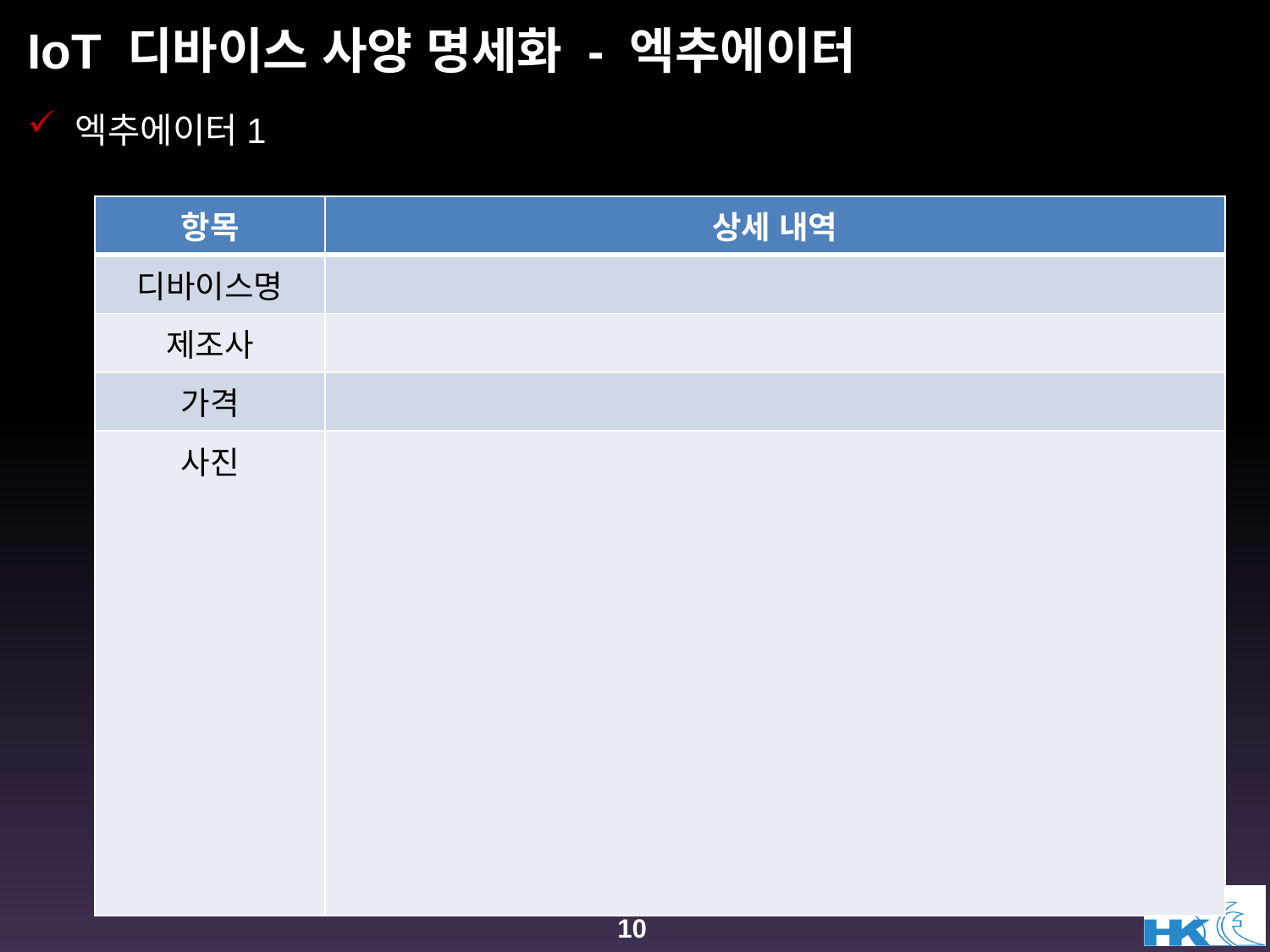

# IoT 디바이스 사양 명세화 - 엑추에이터
엑추에이터1
| 항목 | 상세 내역 |
| --- | --- |
| 디바이스명 |  |
| 제조사 |  |
| 가격 |  |
| 사진 |  |
10